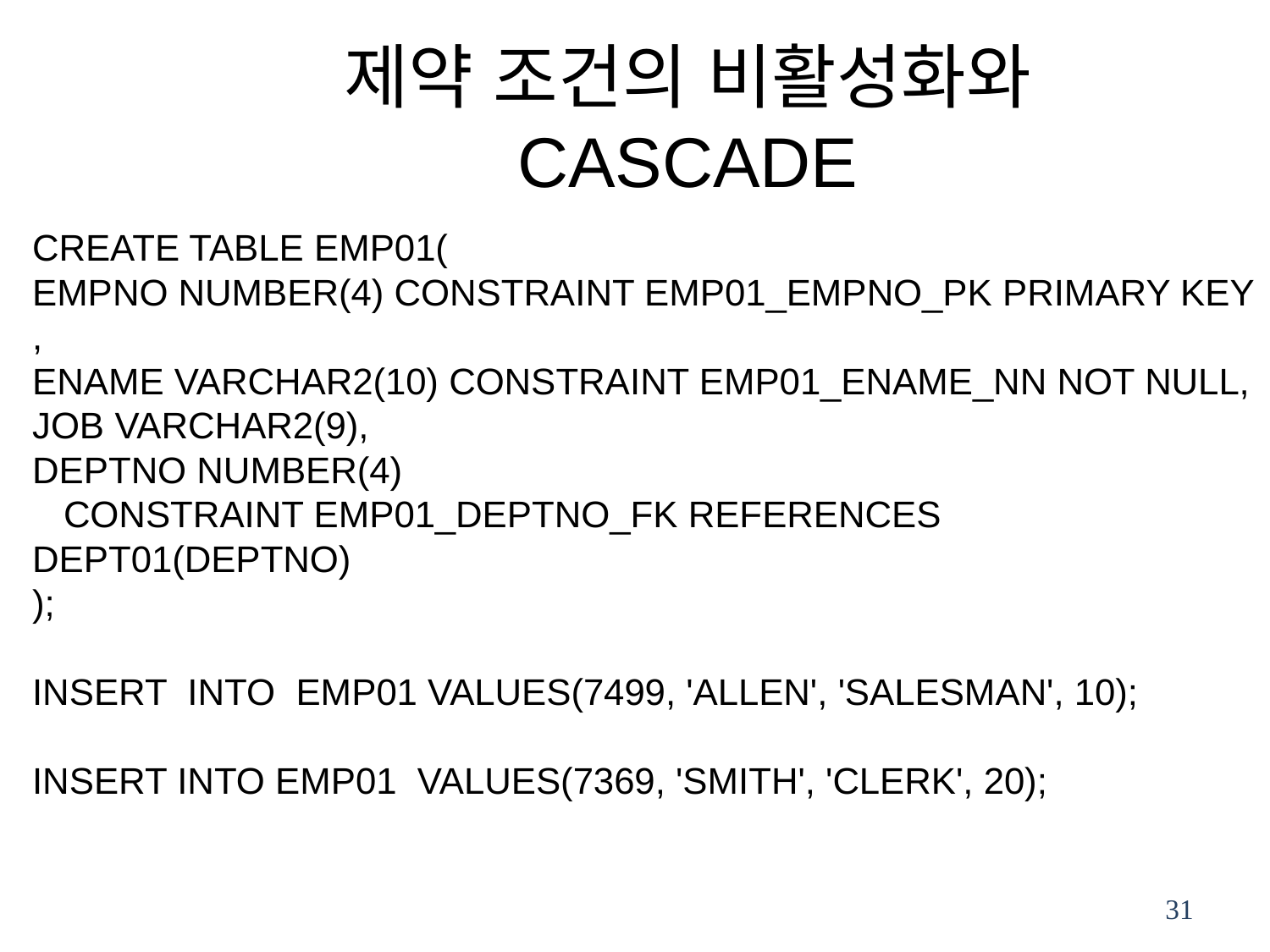

# 제약 조건의 비활성화와 CASCADE
CREATE TABLE EMP01(
EMPNO NUMBER(4) CONSTRAINT EMP01_EMPNO_PK PRIMARY KEY ,
ENAME VARCHAR2(10) CONSTRAINT EMP01_ENAME_NN NOT NULL,
JOB VARCHAR2(9),
DEPTNO NUMBER(4)
   CONSTRAINT EMP01_DEPTNO_FK REFERENCES DEPT01(DEPTNO)
);

INSERT  INTO  EMP01 VALUES(7499, 'ALLEN', 'SALESMAN', 10);

INSERT INTO EMP01  VALUES(7369, 'SMITH', 'CLERK', 20);
31